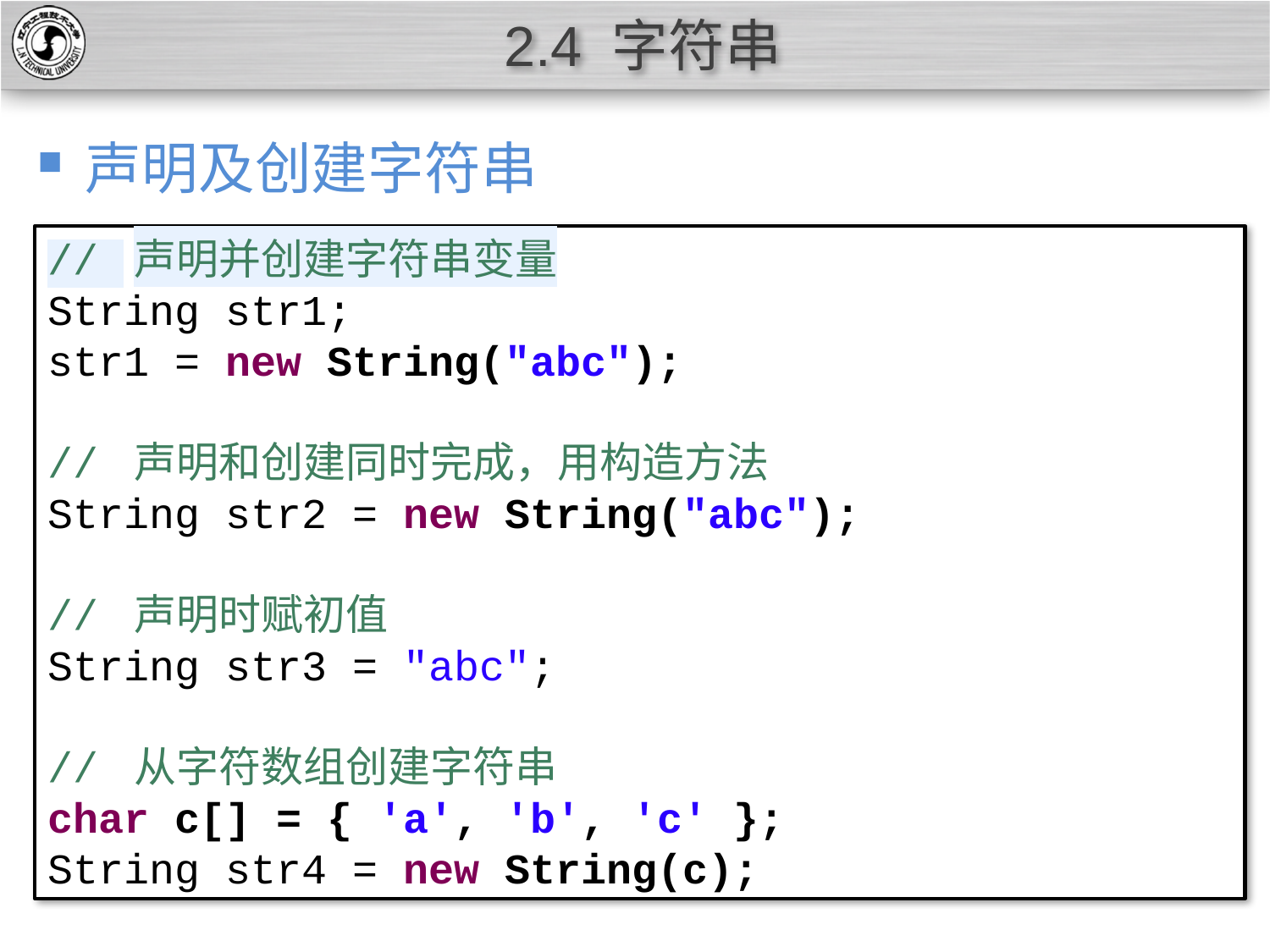

# 2.4 字符串
声明及创建字符串
// 声明并创建字符串变量
String str1;
str1 = new String("abc");

// 声明和创建同时完成，用构造方法
String str2 = new String("abc");

// 声明时赋初值
String str3 = "abc";

// 从字符数组创建字符串
char c[] = { 'a', 'b', 'c' };
String str4 = new String(c);